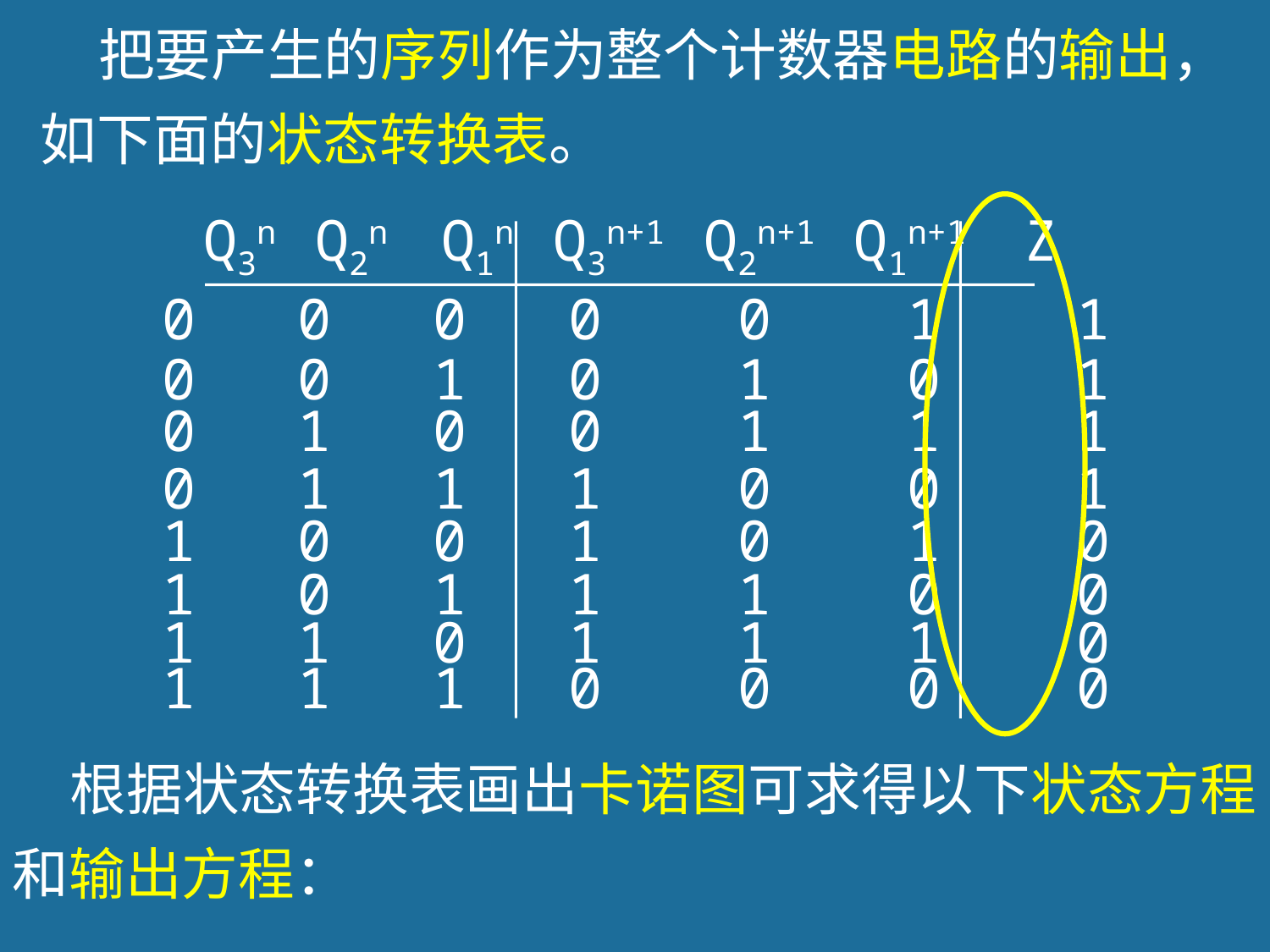

把要产生的序列作为整个计数器电路的输出，
如下面的状态转换表。

    Q3n  Q2n  Q1n  Q3n+1  Q2n+1  Q1n+1   Z

   0   0   0   0    0    1    1

   0   0   1   0    1    0    1
   0   1   0   0    1    1    1
   0   1   1   1    0    0    1
   1   0   0   1    0    1    0
   1   0   1   1    1    0    0
   1   1   0   1    1    1    0
   1   1   1   0    0    0    0
 根据状态转换表画出卡诺图可求得以下状态方程
和输出方程：
197